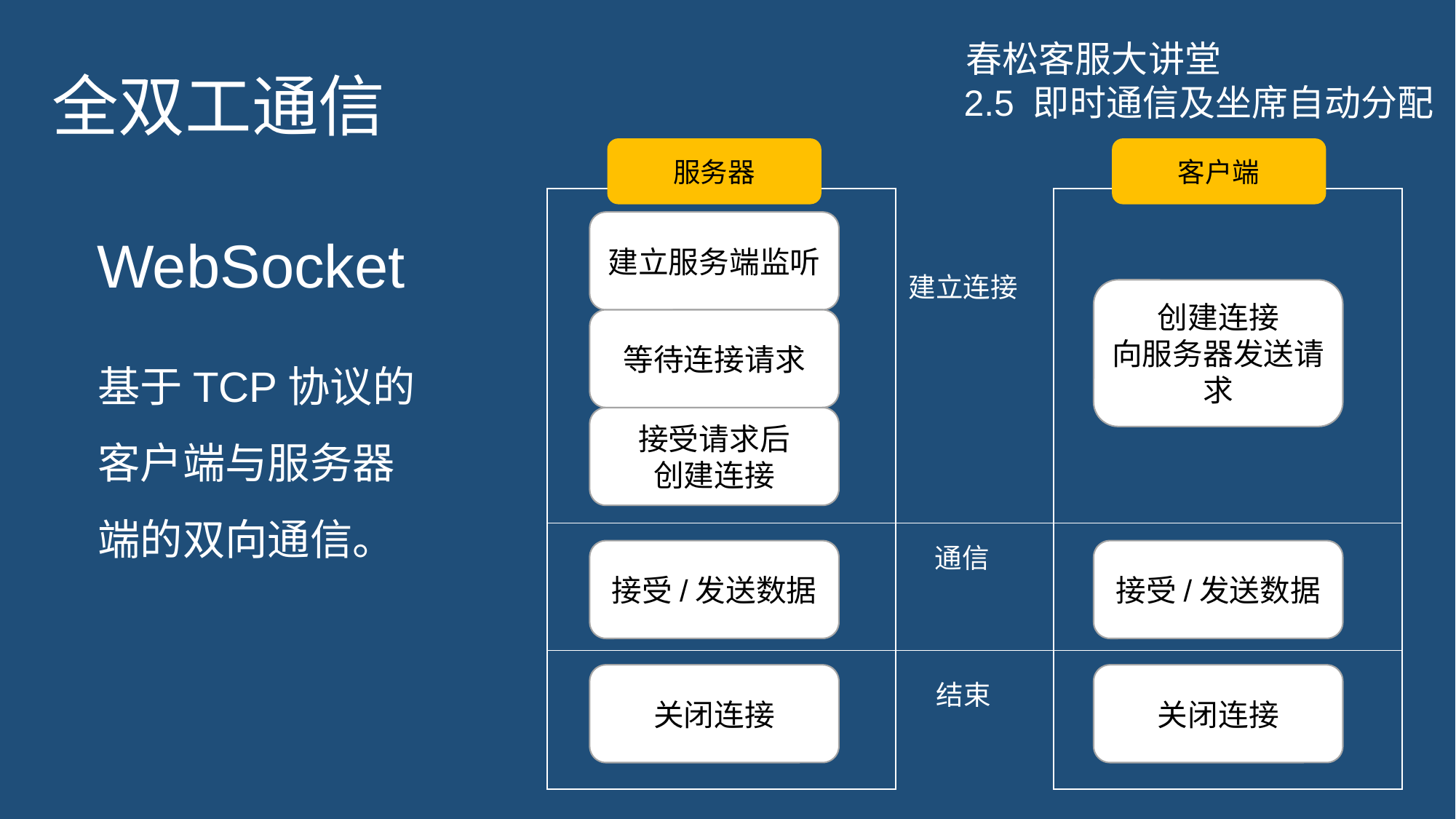

全双工通信
春松客服大讲堂
2.5 即时通信及坐席自动分配
服务器
客户端

建立服务端监听
WebSocket
建立连接
创建连接
向服务器发送请求
等待连接请求
基于TCP协议的
客户端与服务器
端的双向通信。
接受请求后
创建连接
通信
接受/发送数据
接受/发送数据
关闭连接
关闭连接
结束